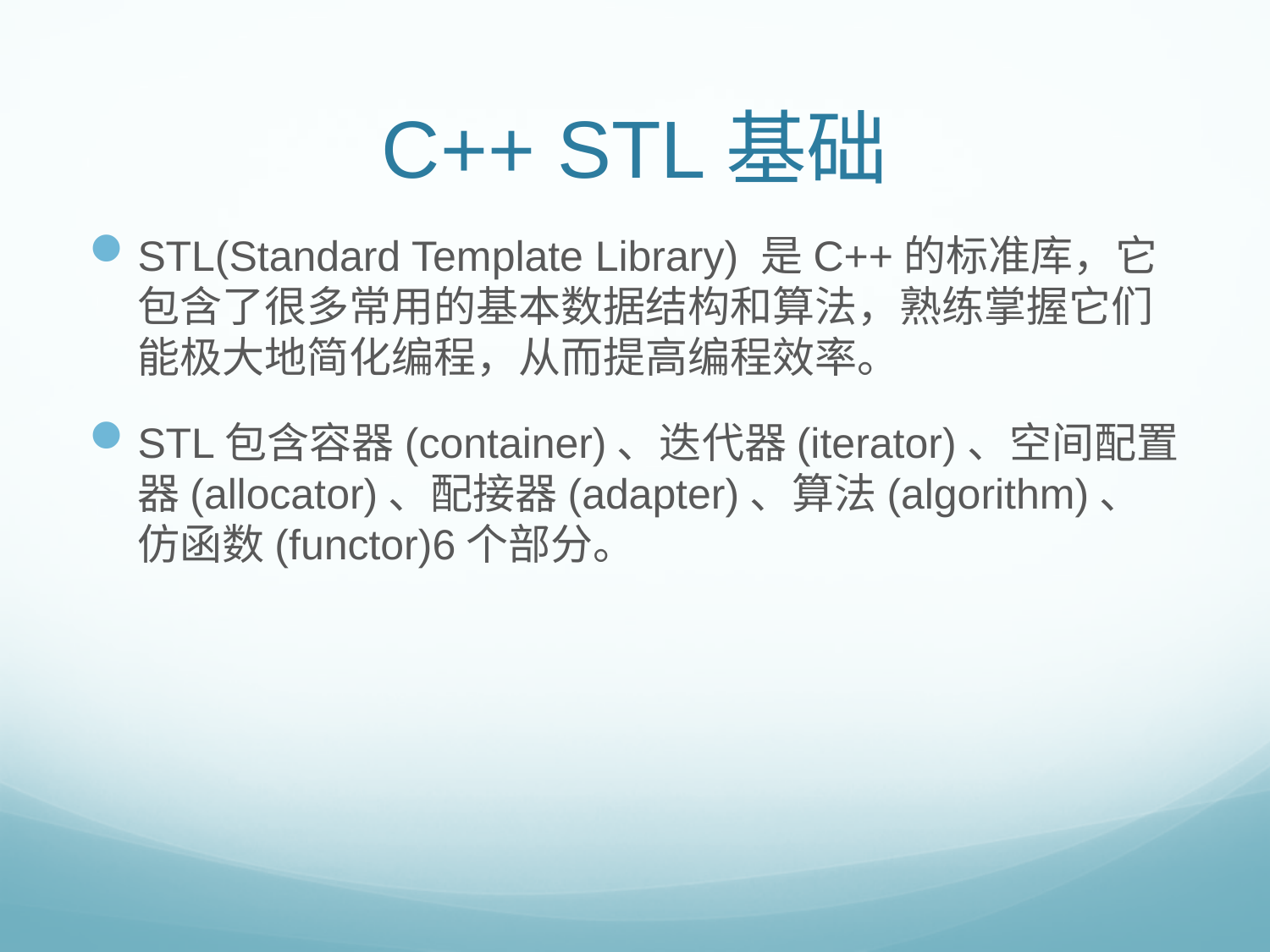

# C++ STL基础
STL(Standard Template Library) 是C++的标准库，它包含了很多常用的基本数据结构和算法，熟练掌握它们能极大地简化编程，从而提高编程效率。
STL包含容器(container)、迭代器(iterator)、空间配置器(allocator)、配接器(adapter)、算法(algorithm)、仿函数(functor)6个部分。